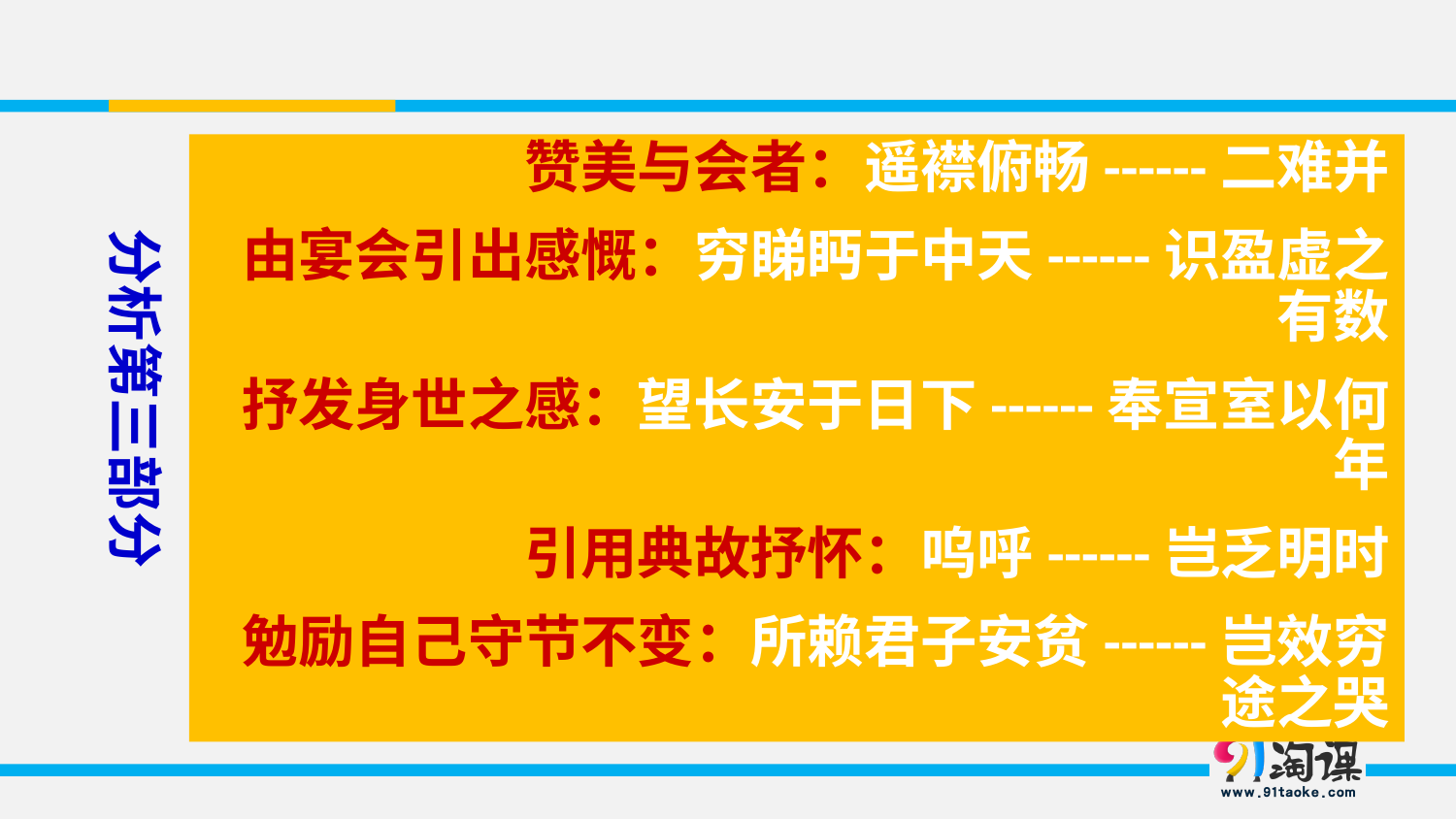

赞美与会者：遥襟俯畅------二难并
由宴会引出感慨：穷睇眄于中天------识盈虚之有数
抒发身世之感：望长安于日下------奉宣室以何年
引用典故抒怀：呜呼------岂乏明时
勉励自己守节不变：所赖君子安贫------岂效穷途之哭
分析第三部分